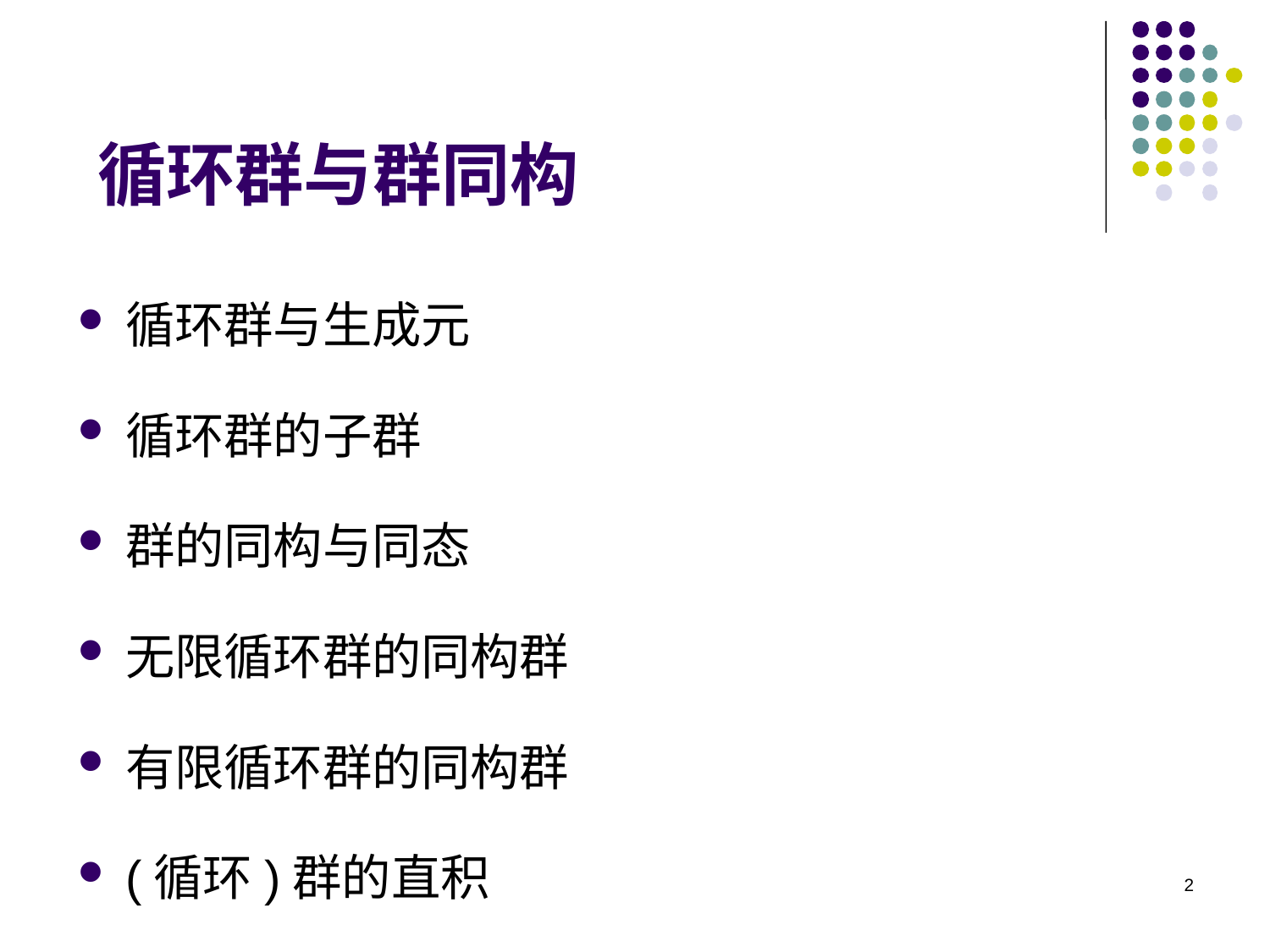

# 循环群与群同构
循环群与生成元
循环群的子群
群的同构与同态
无限循环群的同构群
有限循环群的同构群
(循环)群的直积
2